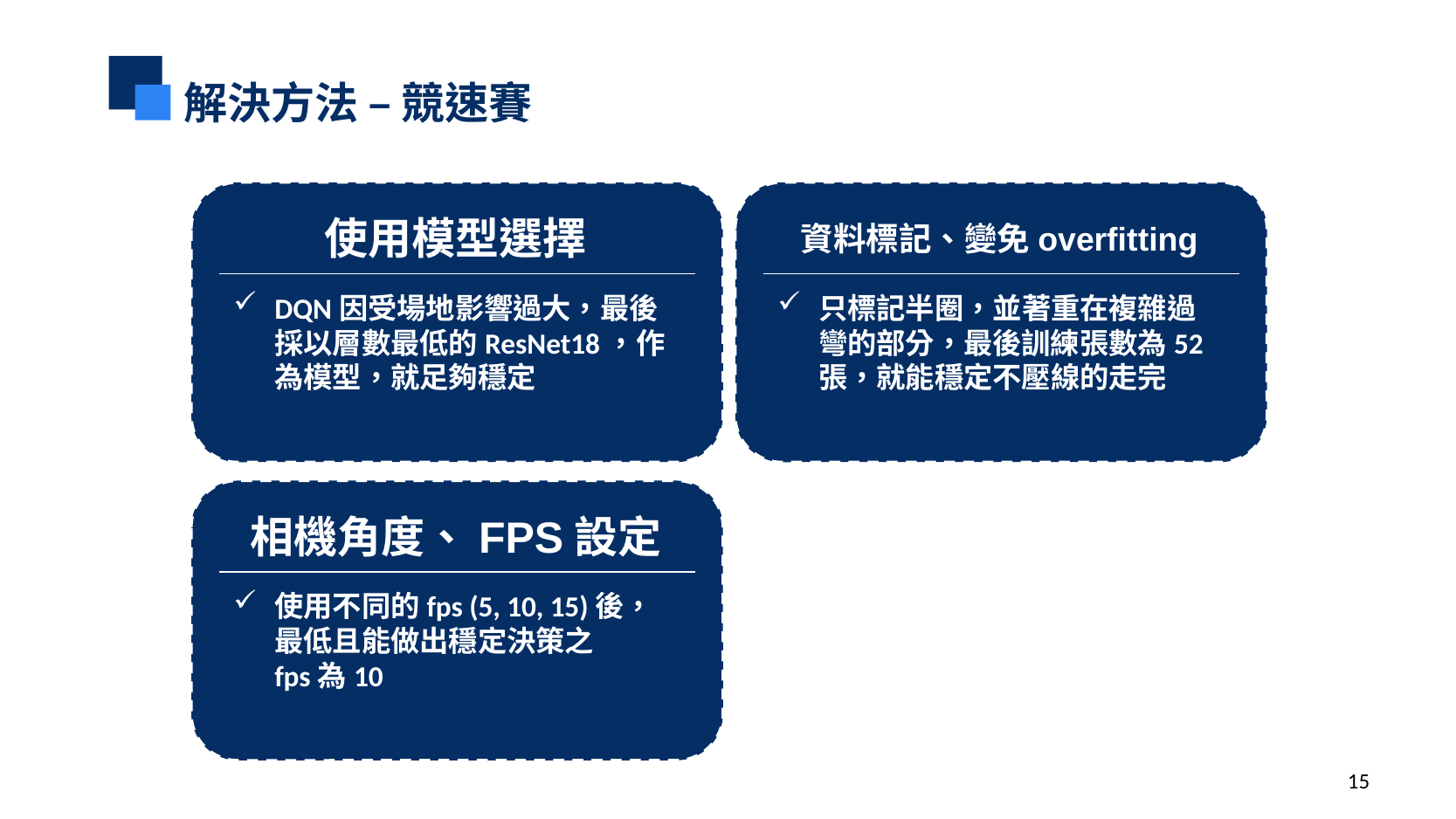

解決方法 – 競速賽

使用模型選擇
DQN因受場地影響過大，最後採以層數最低的ResNet18，作為模型，就足夠穩定

資料標記、變免overfitting
只標記半圈，並著重在複雜過彎的部分，最後訓練張數為52張，就能穩定不壓線的走完

相機角度、FPS設定
使用不同的fps (5, 10, 15)後，
最低且能做出穩定決策之
fps為10
15